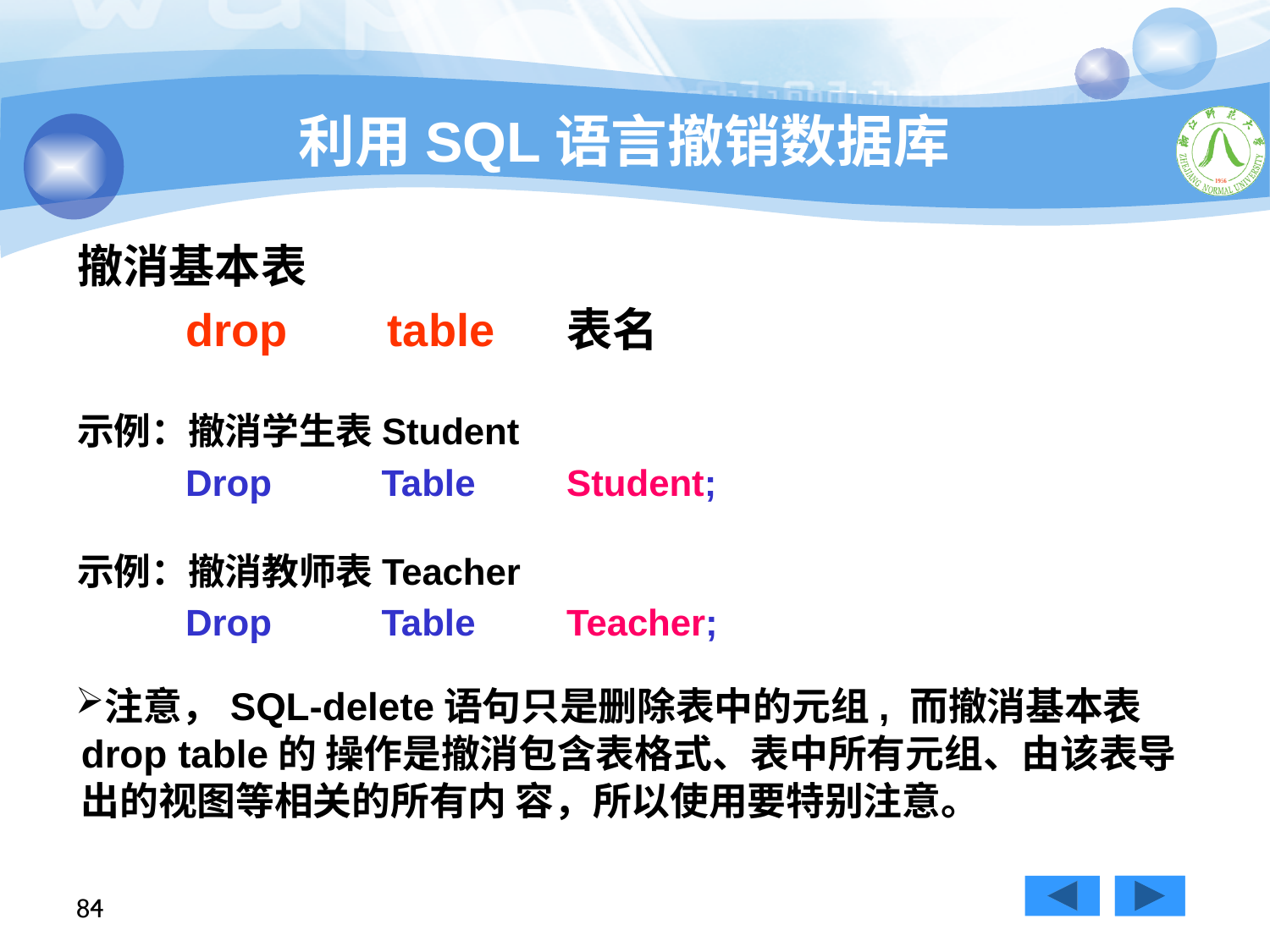

# 利用SQL语言撤销数据库
撤消基本表
drop	table	表名

示例：撤消学生表Student
Drop	Table	Student;

示例：撤消教师表Teacher
Drop	Table	Teacher;

注意，SQL-delete语句只是删除表中的元组, 而撤消基本表drop table的 操作是撤消包含表格式、表中所有元组、由该表导出的视图等相关的所有内 容，所以使用要特别注意。
84